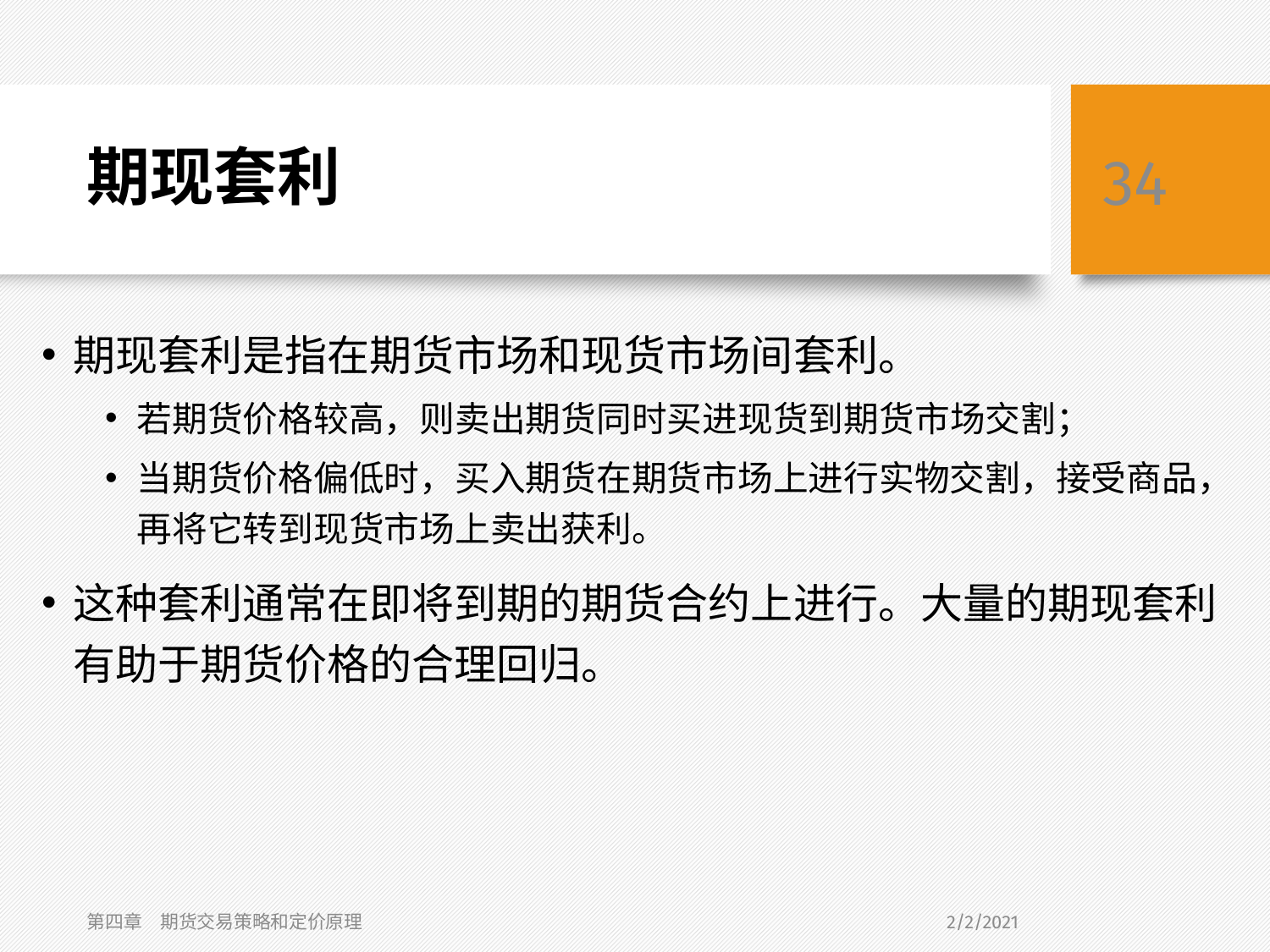

# 期现套利
34
期现套利是指在期货市场和现货市场间套利。
若期货价格较高，则卖出期货同时买进现货到期货市场交割；
当期货价格偏低时，买入期货在期货市场上进行实物交割，接受商品，再将它转到现货市场上卖出获利。
这种套利通常在即将到期的期货合约上进行。大量的期现套利有助于期货价格的合理回归。
2/2/2021
第四章　期货交易策略和定价原理